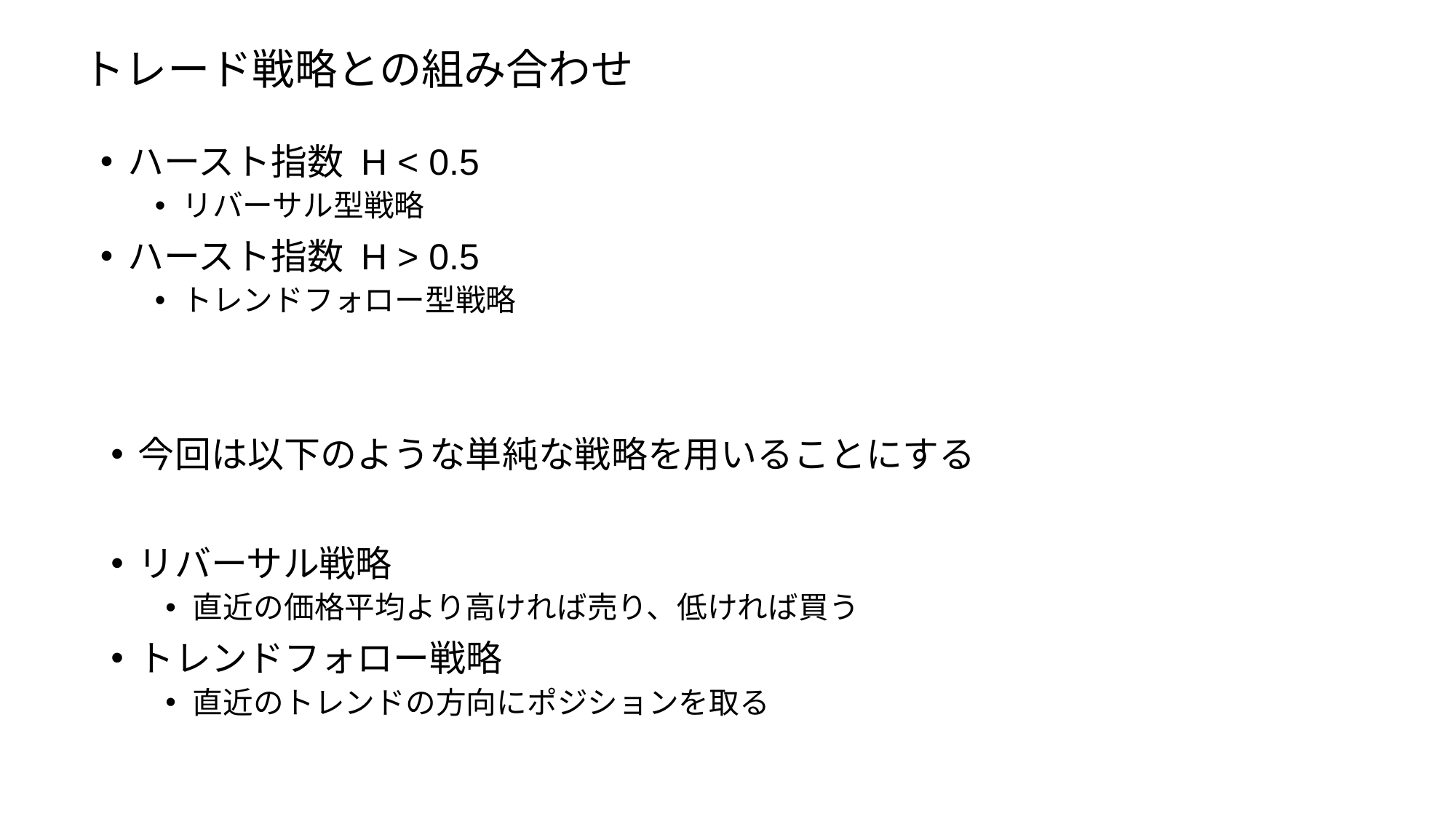

# トレード戦略との組み合わせ
ハースト指数 H < 0.5
リバーサル型戦略
ハースト指数 H > 0.5
トレンドフォロー型戦略
今回は以下のような単純な戦略を用いることにする

リバーサル戦略
直近の価格平均より高ければ売り、低ければ買う
トレンドフォロー戦略
直近のトレンドの方向にポジションを取る